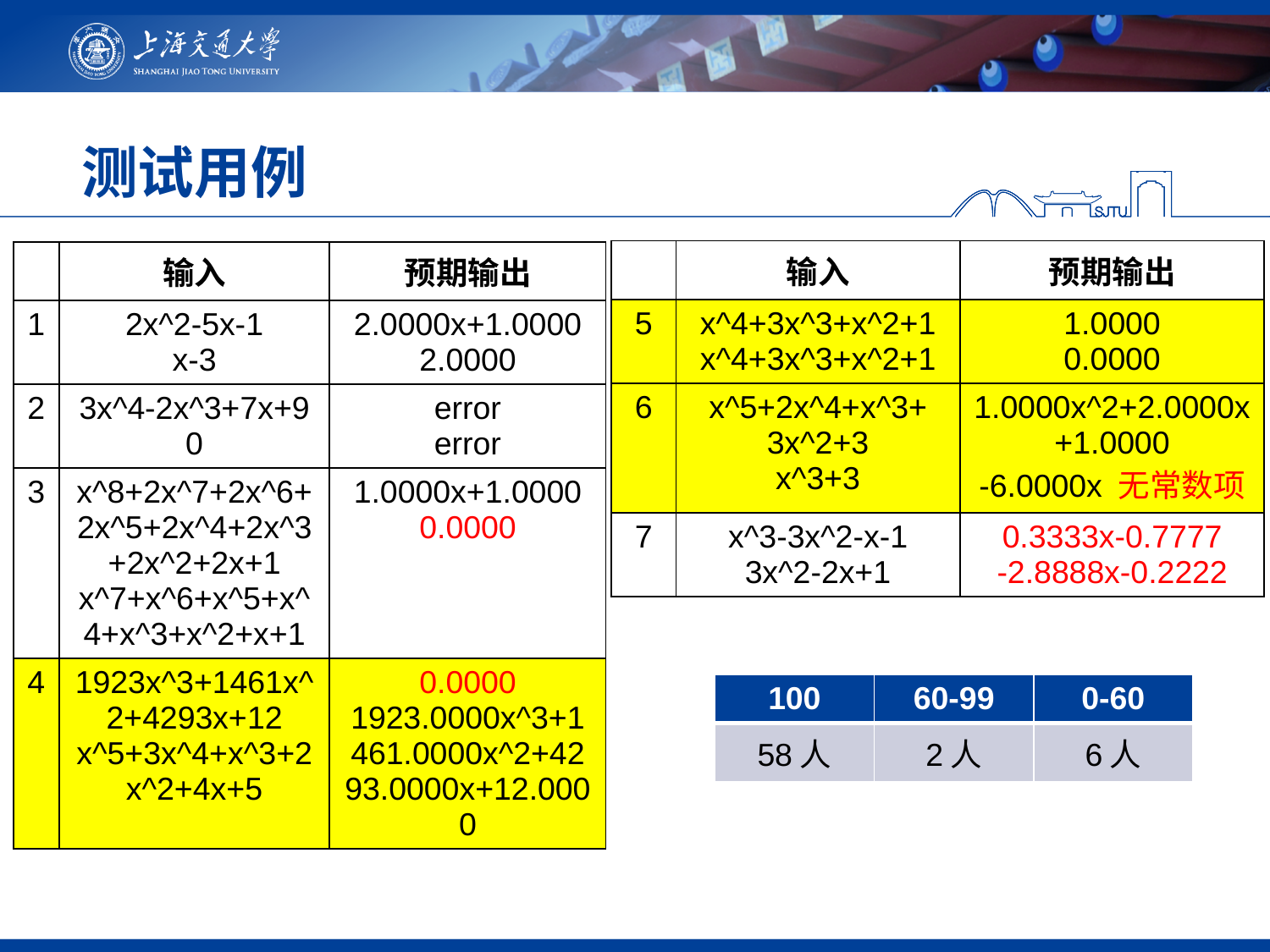

# 测试用例
|  | 输入 | 预期输出 |
| --- | --- | --- |
| 5 | x^4+3x^3+x^2+1 x^4+3x^3+x^2+1 | 1.0000 0.0000 |
| 6 | x^5+2x^4+x^3+ 3x^2+3 x^3+3 | 1.0000x^2+2.0000x+1.0000 -6.0000x 无常数项 |
| 7 | x^3-3x^2-x-1 3x^2-2x+1 | 0.3333x-0.7777 -2.8888x-0.2222 |
|  | 输入 | 预期输出 |
| --- | --- | --- |
| 1 | 2x^2-5x-1 x-3 | 2.0000x+1.0000 2.0000 |
| 2 | 3x^4-2x^3+7x+9 0 | error error |
| 3 | x^8+2x^7+2x^6+2x^5+2x^4+2x^3+2x^2+2x+1 x^7+x^6+x^5+x^4+x^3+x^2+x+1 | 1.0000x+1.0000 0.0000 |
| 4 | 1923x^3+1461x^2+4293x+12 x^5+3x^4+x^3+2x^2+4x+5 | 0.0000 1923.0000x^3+1461.0000x^2+4293.0000x+12.0000 |
| 100 | 60-99 | 0-60 |
| --- | --- | --- |
| 58人 | 2人 | 6人 |